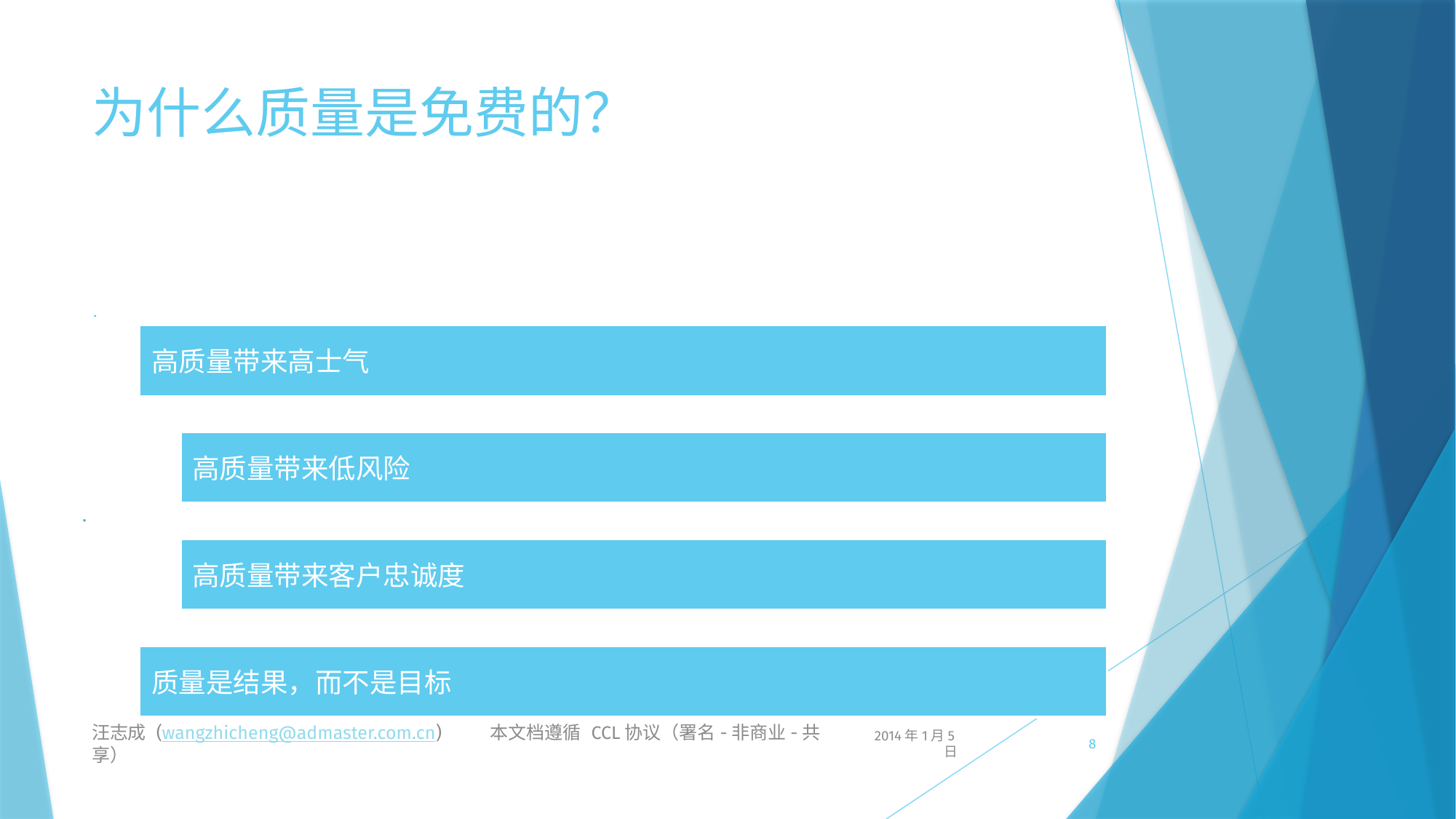

# 为什么质量是免费的？
高质量带来高士气
高质量带来客户忠诚度
高质量带来低风险
质量是结果，而不是目标
汪志成 (wangzhicheng@admaster.com.cn)         本文档遵循 CCL协议（署名-非商业-共享）
2014年1月5日
8